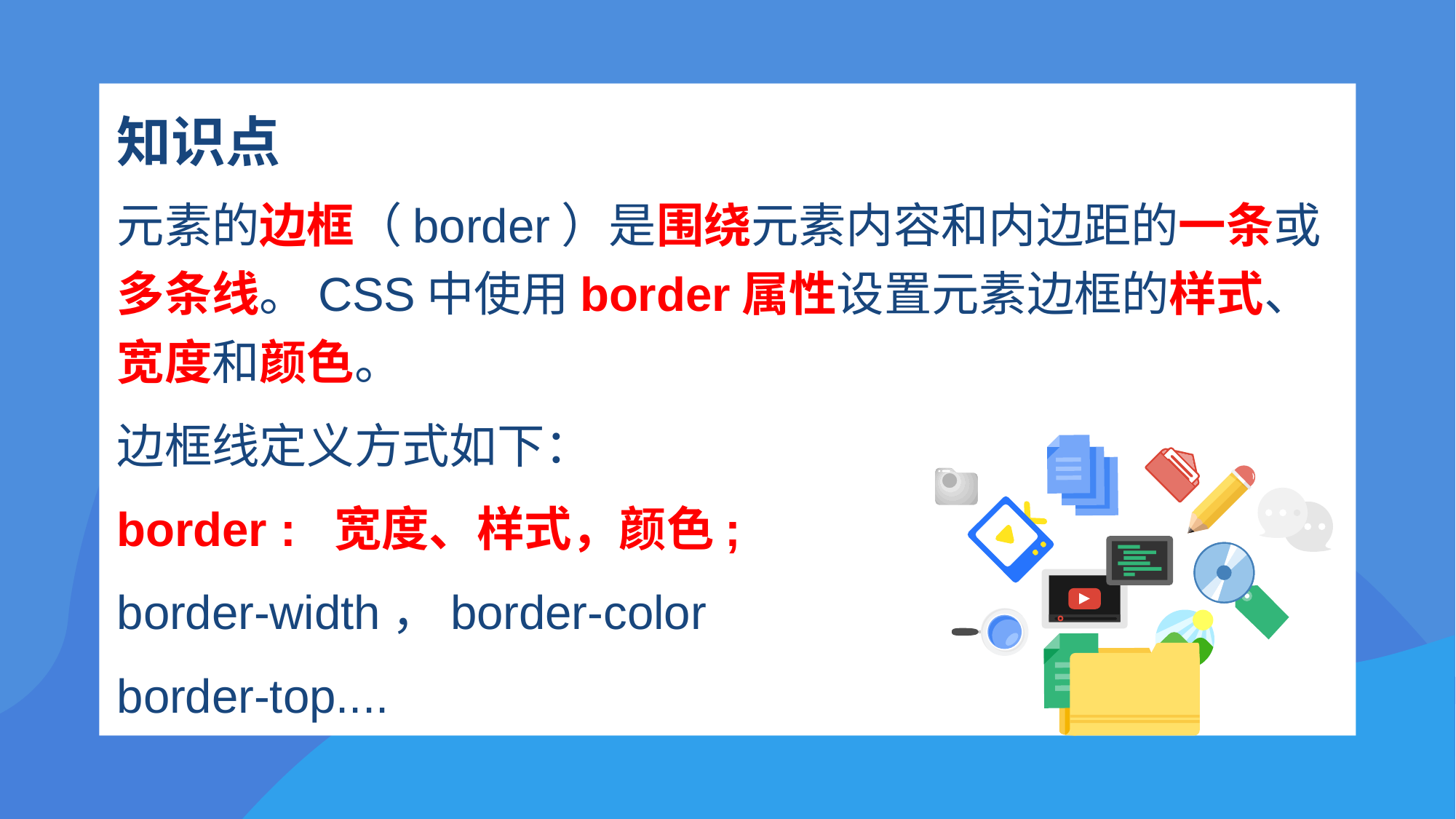

# 知识点
元素的边框（border）是围绕元素内容和内边距的一条或多条线。CSS中使用border属性设置元素边框的样式、宽度和颜色。
边框线定义方式如下：
border :  宽度、样式，颜色;
border-width，border-color
border-top....